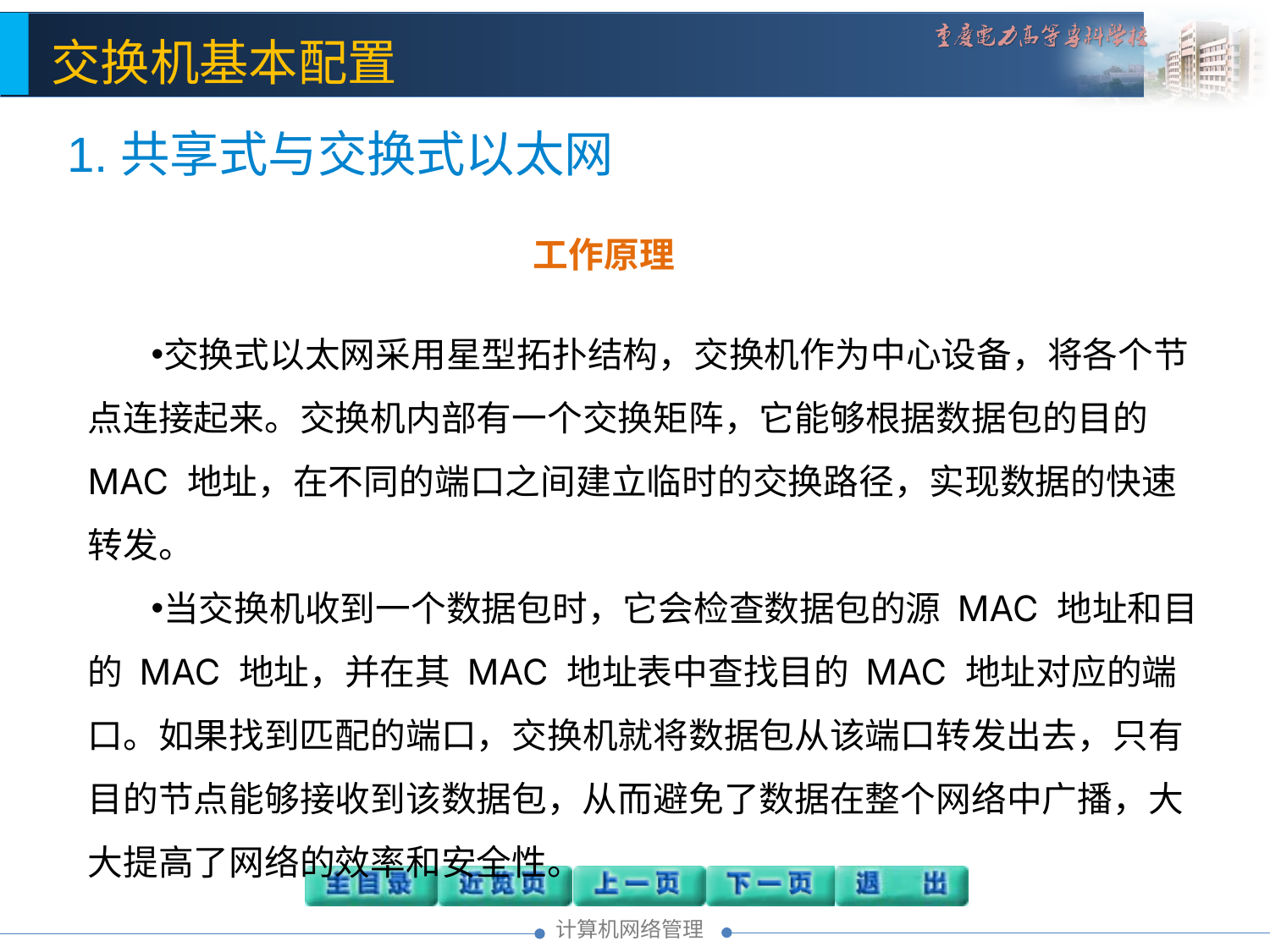

1.共享式与交换式以太网
工作原理
交换式以太网采用星型拓扑结构，交换机作为中心设备，将各个节点连接起来。交换机内部有一个交换矩阵，它能够根据数据包的目的 MAC 地址，在不同的端口之间建立临时的交换路径，实现数据的快速转发。
当交换机收到一个数据包时，它会检查数据包的源 MAC 地址和目的 MAC 地址，并在其 MAC 地址表中查找目的 MAC 地址对应的端口。如果找到匹配的端口，交换机就将数据包从该端口转发出去，只有目的节点能够接收到该数据包，从而避免了数据在整个网络中广播，大大提高了网络的效率和安全性。